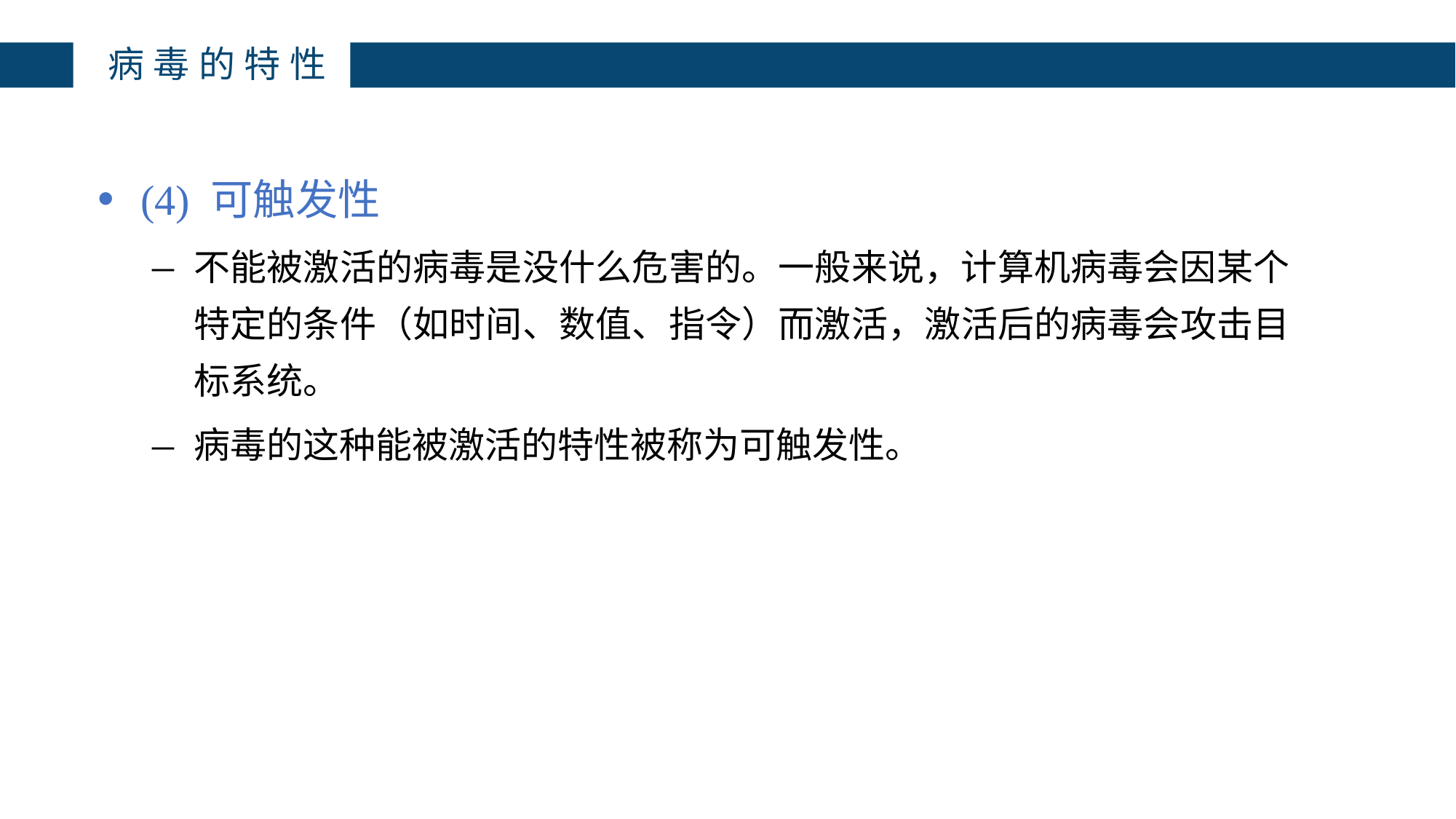

# 病毒的特性
(4) 可触发性
不能被激活的病毒是没什么危害的。一般来说，计算机病毒会因某个特定的条件（如时间、数值、指令）而激活，激活后的病毒会攻击目标系统。
病毒的这种能被激活的特性被称为可触发性。